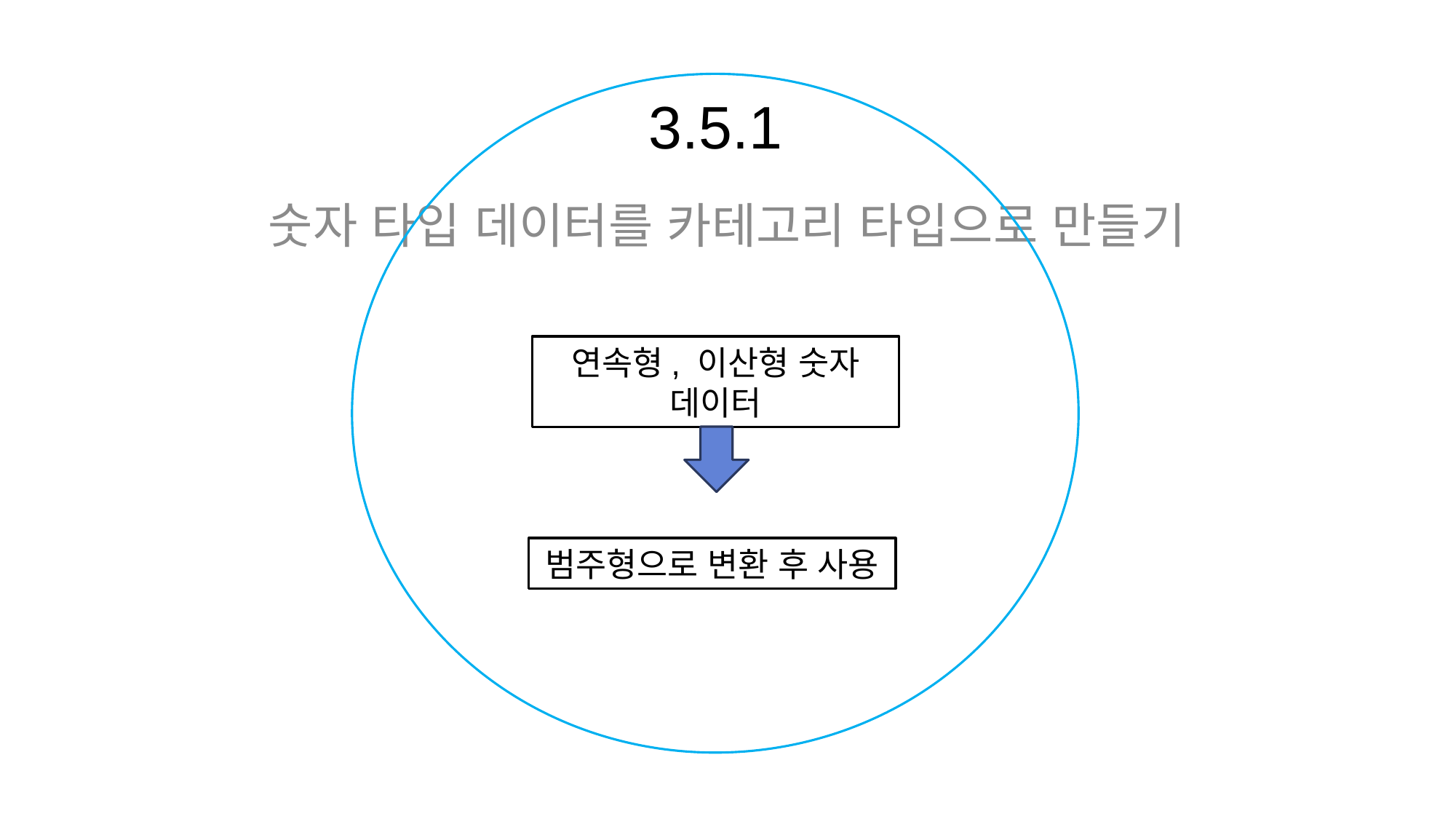

# 3.5.1
숫자 타입 데이터를 카테고리 타입으로 만들기
연속형, 이산형 숫자 데이터

범주형으로 변환 후 사용